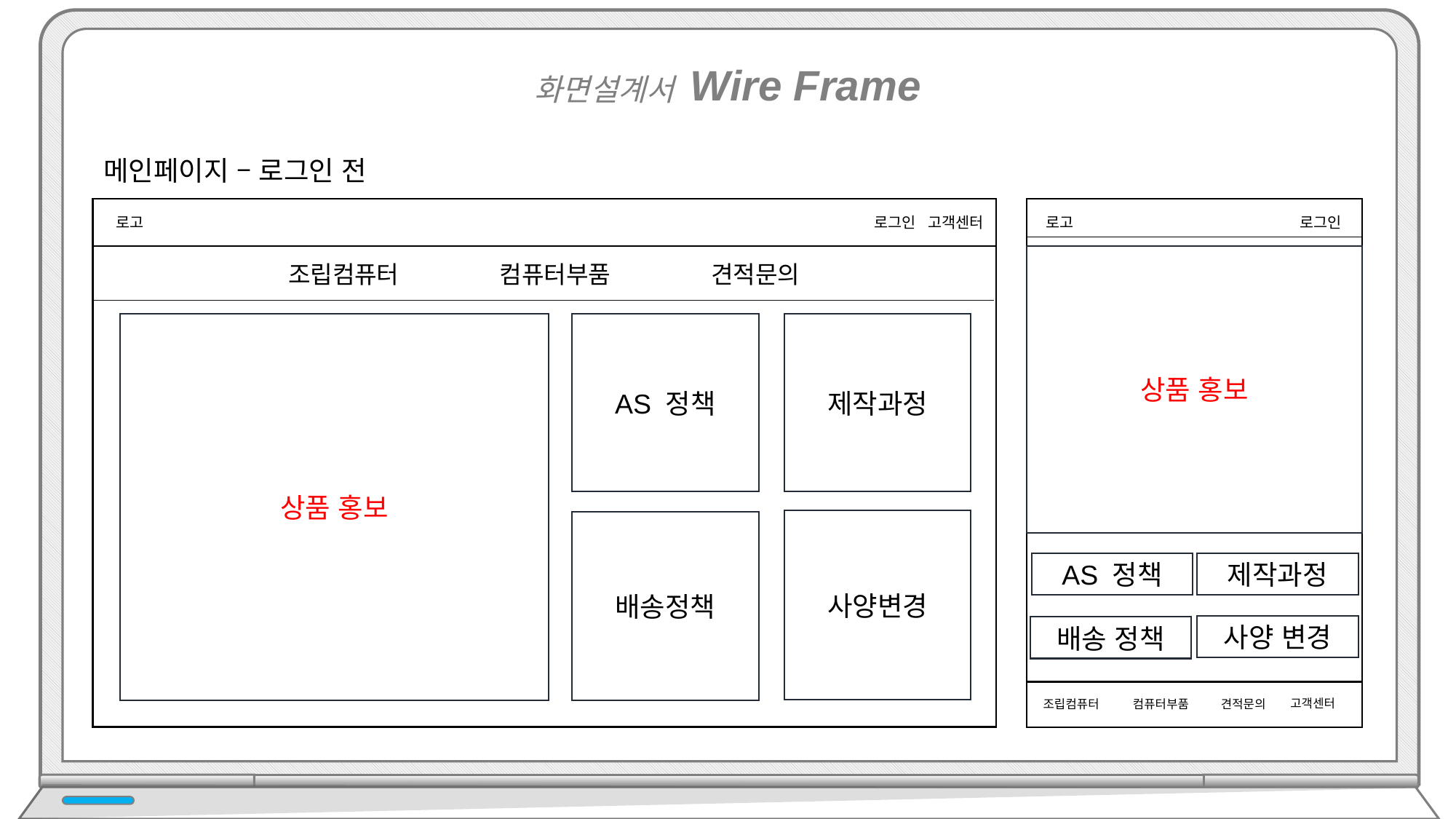

화면설계서 Wire Frame
메인페이지 – 로그인 전

로그인   고객센터
로고
로그인
로고
상품 홍보
조립컴퓨터               컴퓨터부품               견적문의
상품 홍보
AS 정책
제작과정
사양변경
배송정책
제작과정
AS 정책
사양 변경
배송 정책

고객센터
견적문의
조립컴퓨터
컴퓨터부품